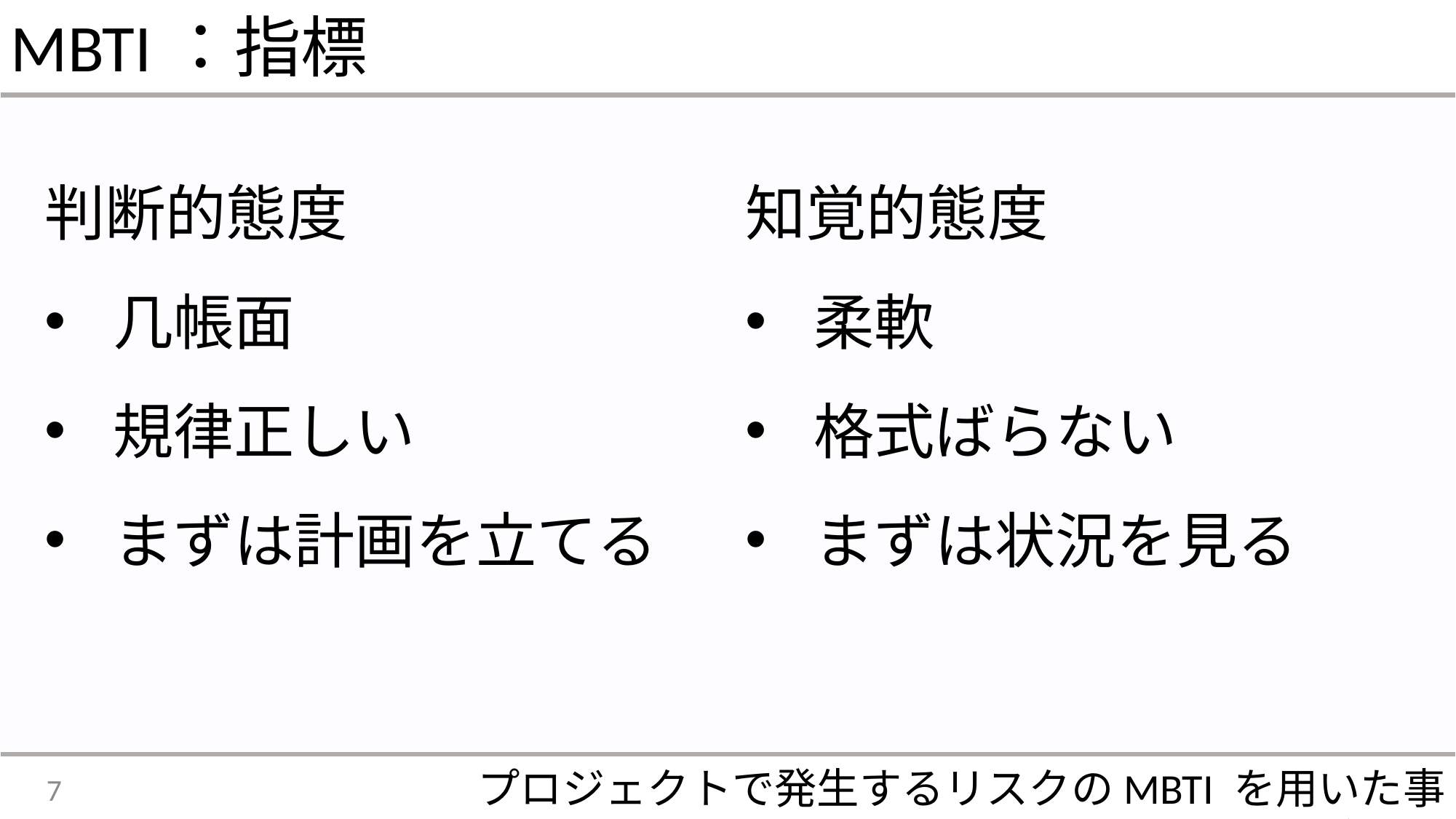

MBTI：指標

判断的態度
几帳面
規律正しい
まずは計画を立てる
知覚的態度
柔軟
格式ばらない
まずは状況を見る
プロジェクトで発生するリスクのMBTI を用いた事前予測
7